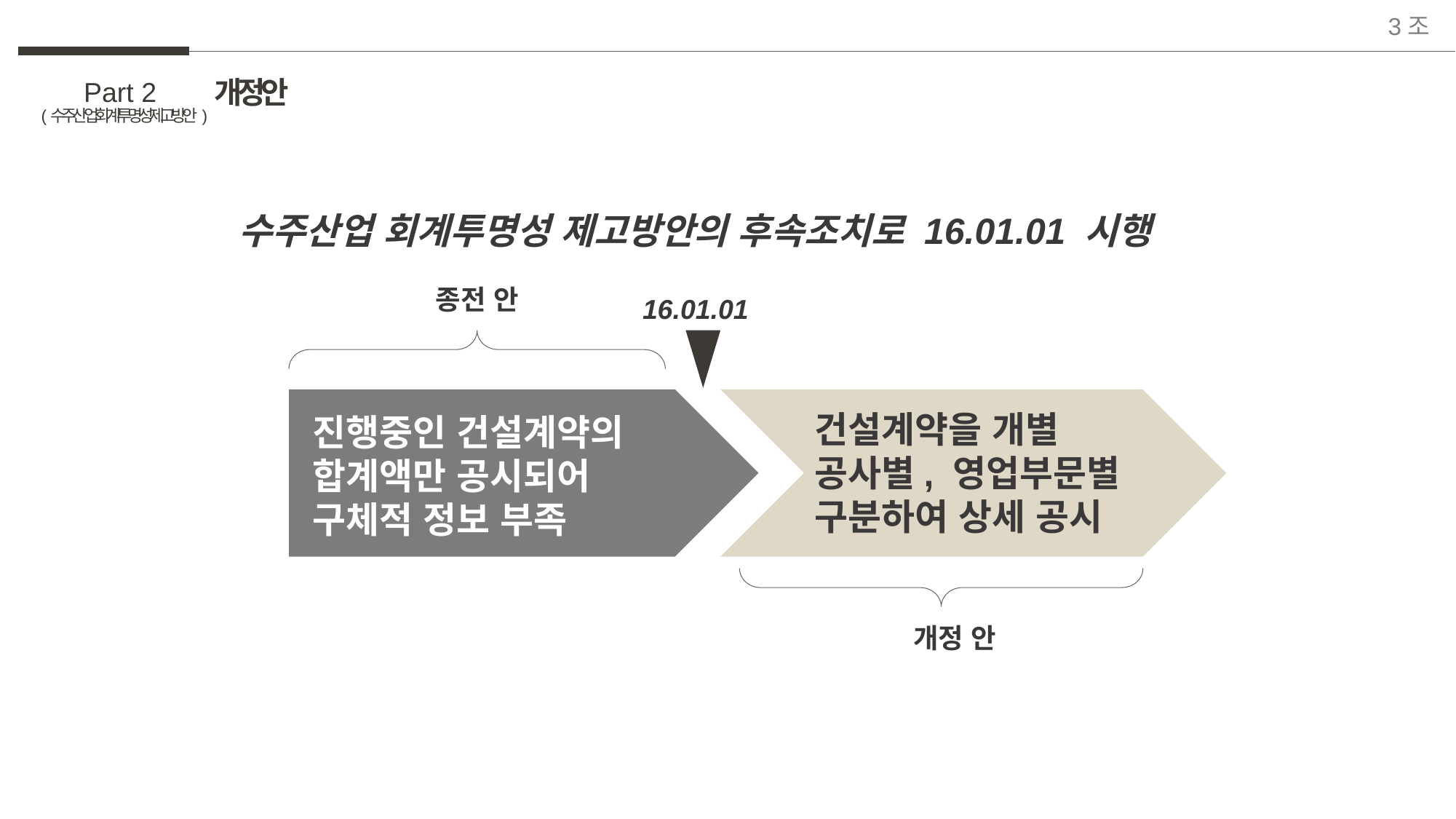

3조
개정안
Part 2
(수주산업  회계투명성  제고방안)

수주산업 회계투명성 제고방안의 후속조치로 16.01.01 시행
종전 안
16.01.01

건설계약을 개별 공사별, 영업부문별 구분하여 상세 공시
진행중인 건설계약의 합계액만 공시되어 구체적 정보 부족
개정 안